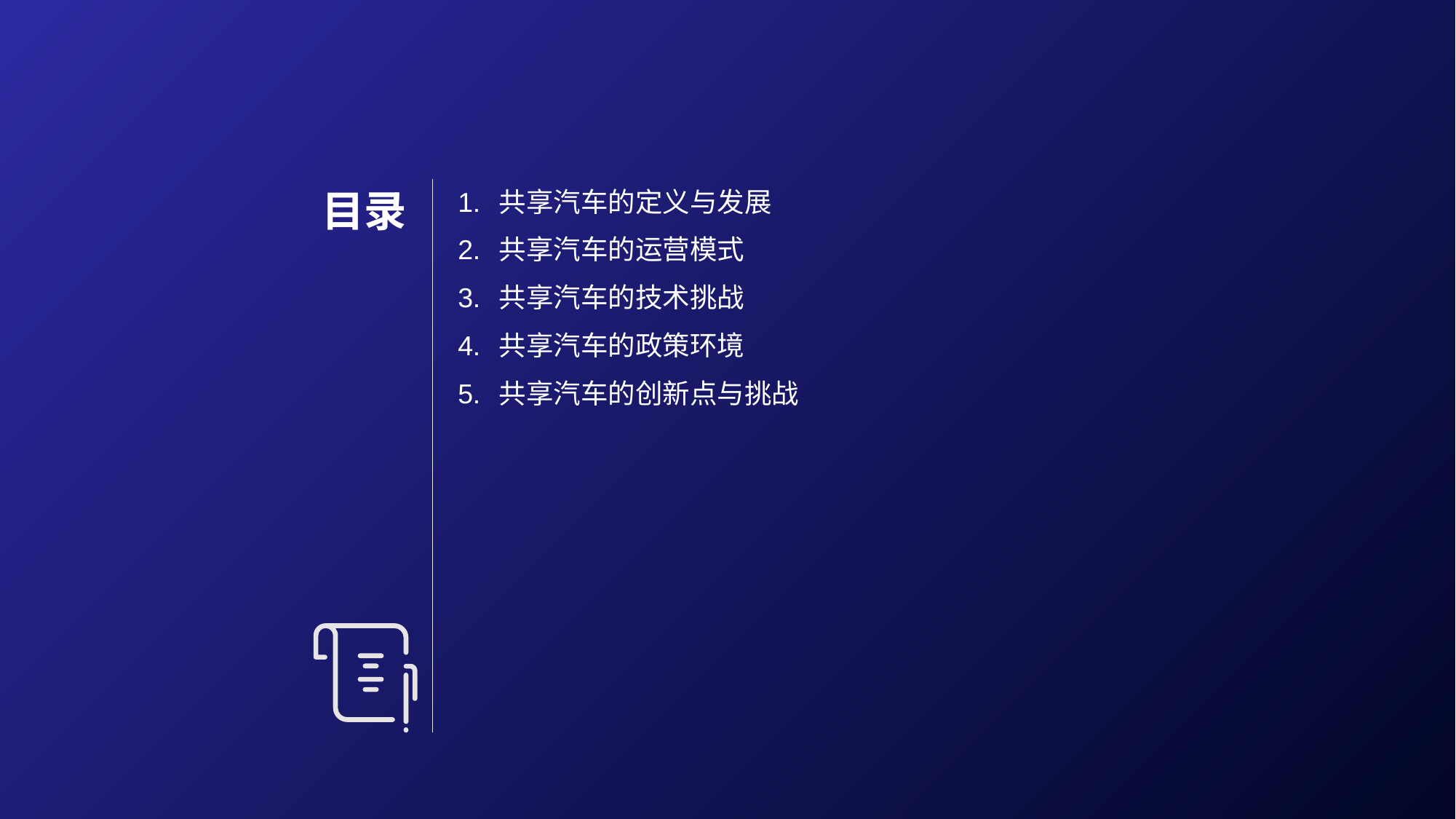

# 目录
共享汽车的定义与发展
共享汽车的运营模式
共享汽车的技术挑战
共享汽车的政策环境
共享汽车的创新点与挑战